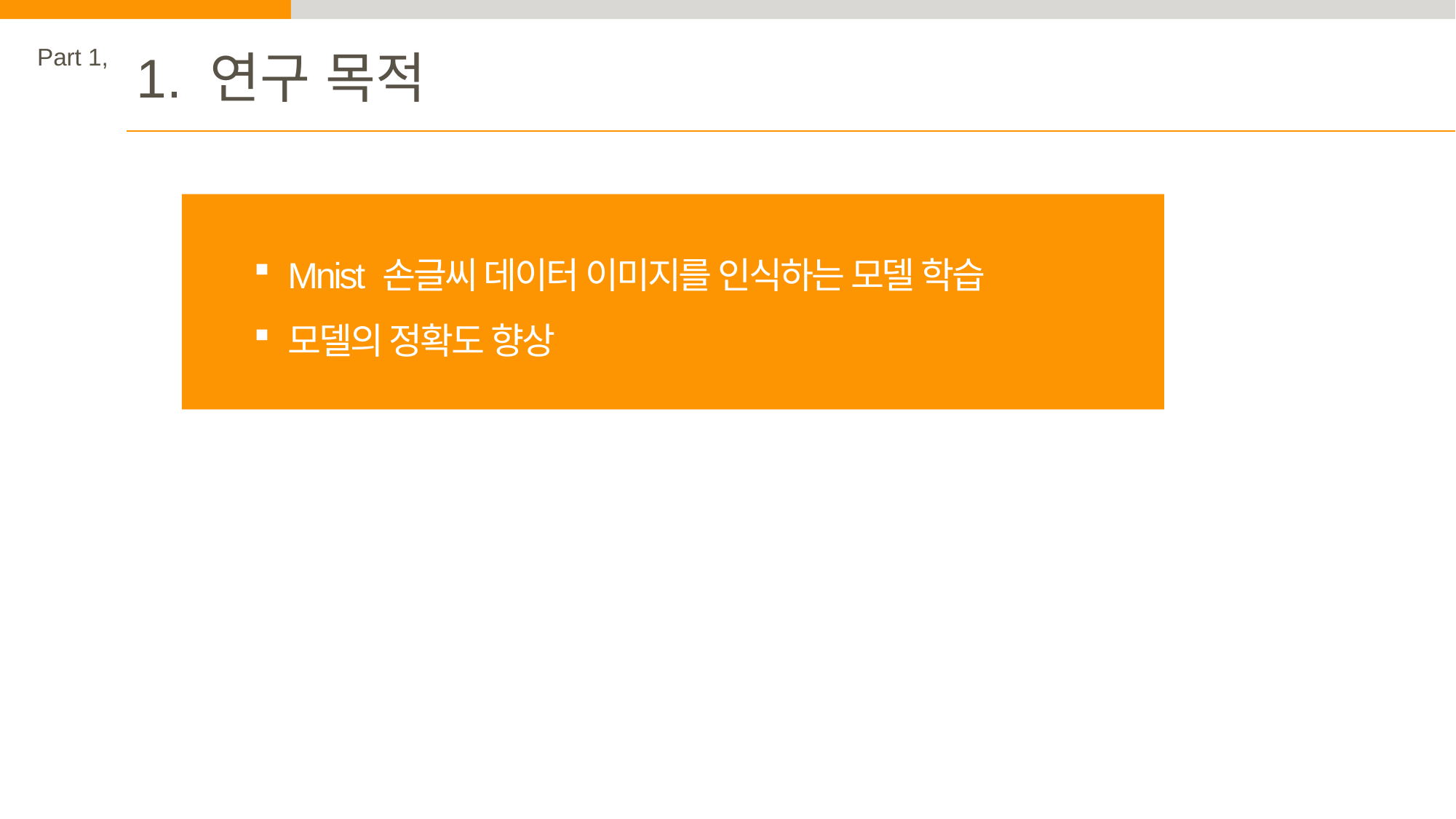

Part 1,
1. 연구 목적

Mnist 손글씨 데이터 이미지를 인식하는 모델 학습
모델의 정확도 향상